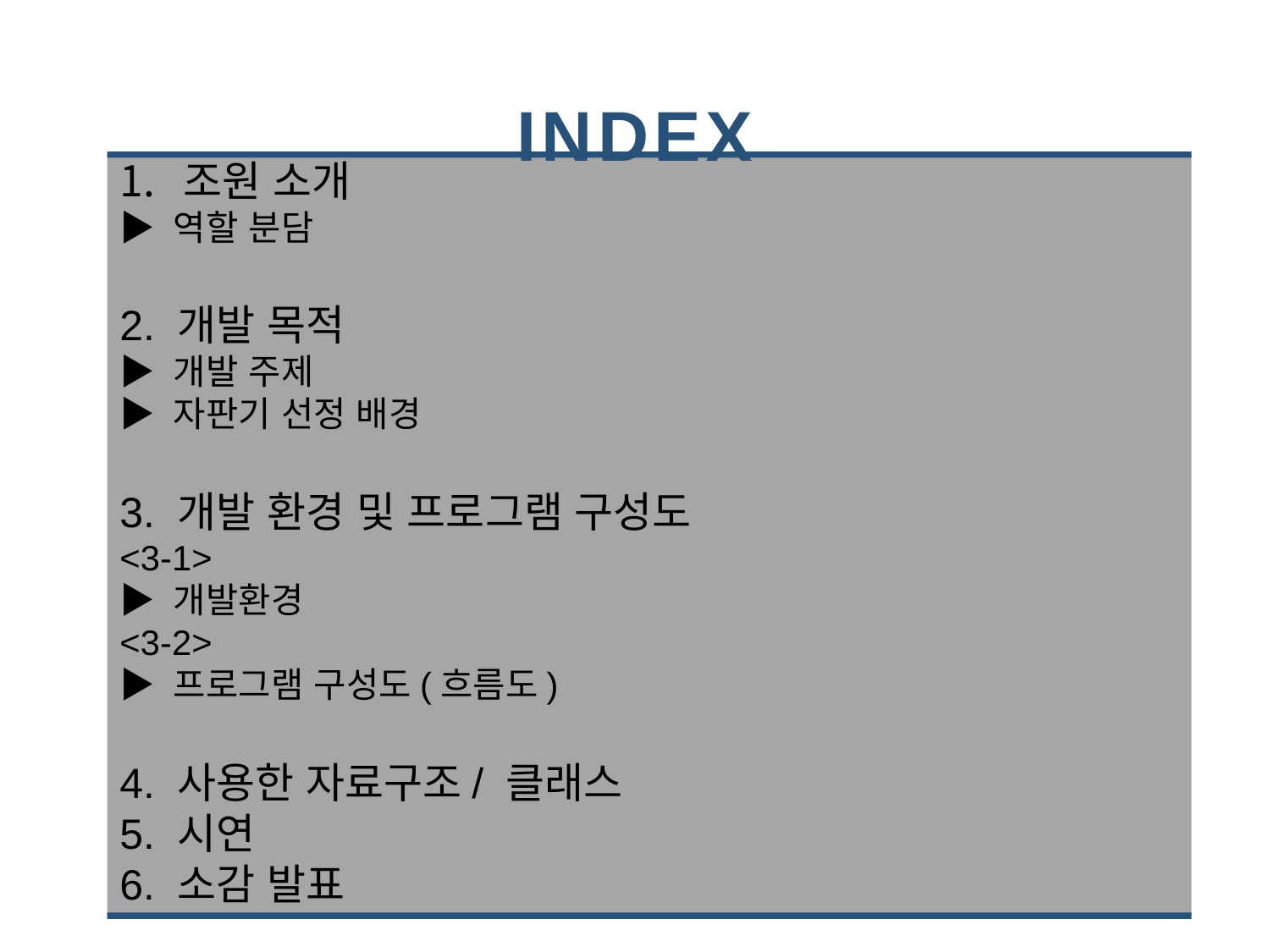

INDEX
조원 소개
▶ 역할 분담

2. 개발 목적
▶ 개발 주제
▶ 자판기 선정 배경

3. 개발 환경 및 프로그램 구성도
<3-1>
▶ 개발환경
<3-2>
▶ 프로그램 구성도(흐름도)

4. 사용한 자료구조/ 클래스
5. 시연
6. 소감 발표